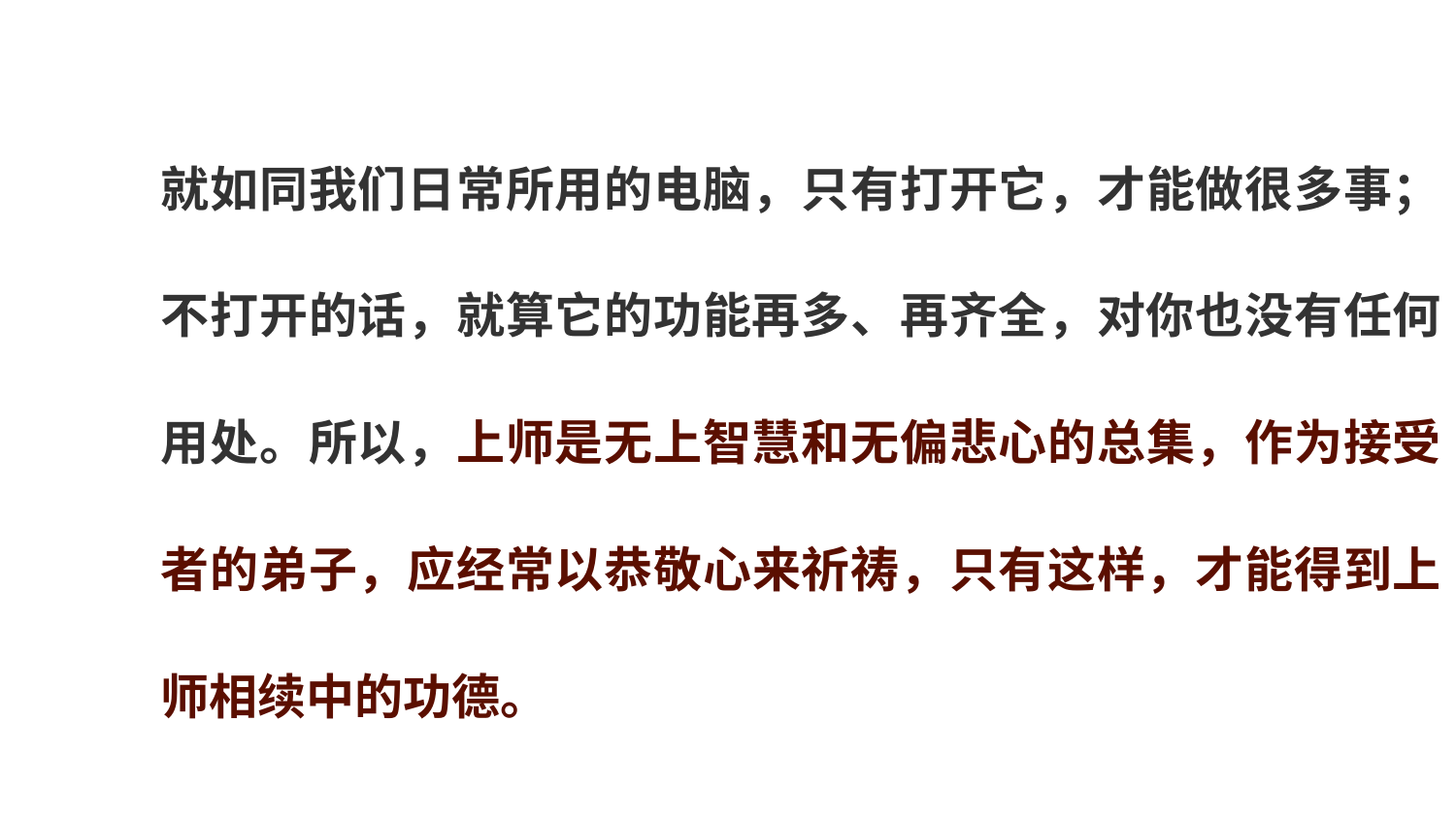

就如同我们日常所用的电脑，只有打开它，才能做很多事；不打开的话，就算它的功能再多、再齐全，对你也没有任何用处。所以，上师是无上智慧和无偏悲心的总集，作为接受者的弟子，应经常以恭敬心来祈祷，只有这样，才能得到上师相续中的功德。